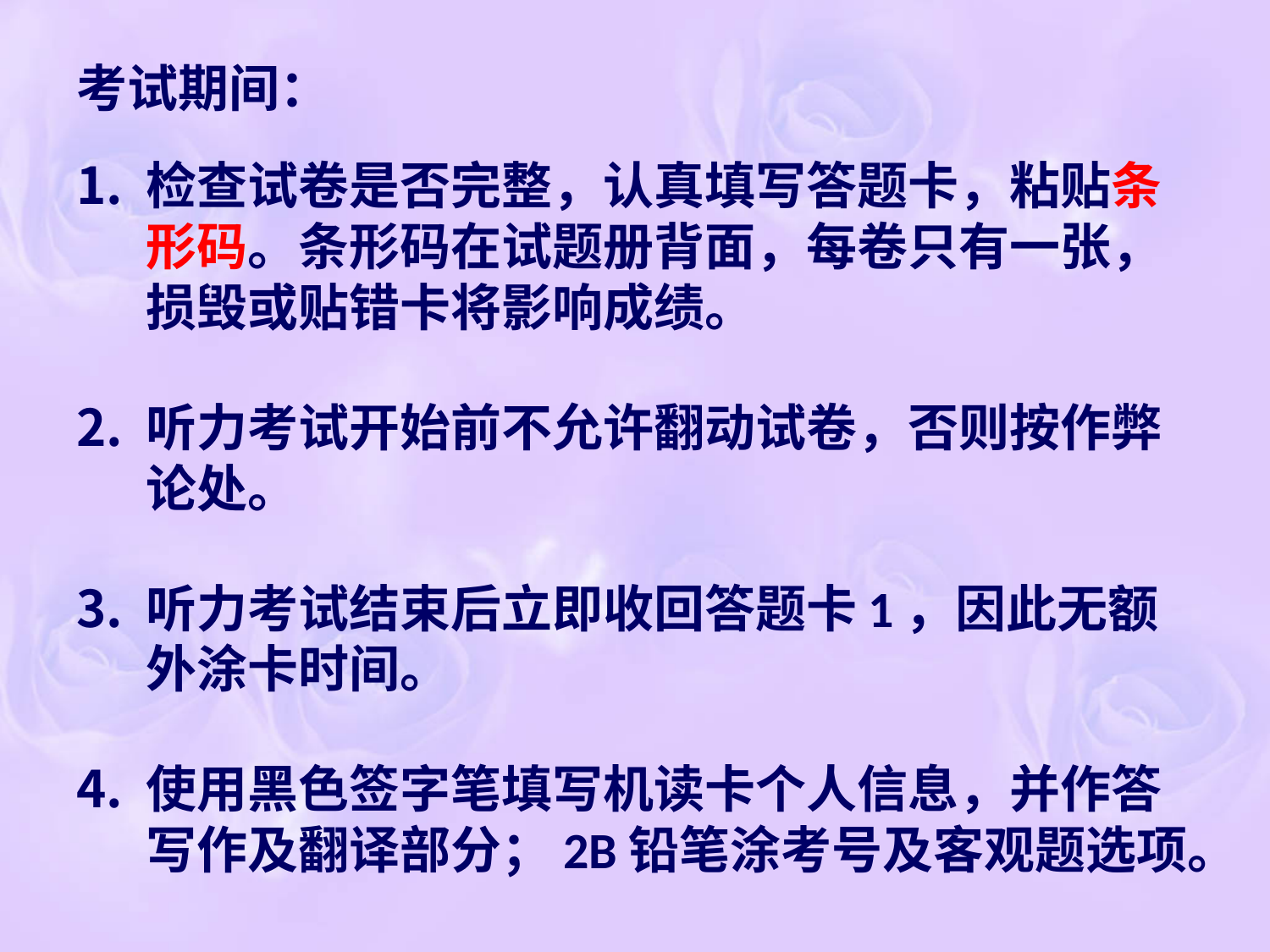

考试期间：

检查试卷是否完整，认真填写答题卡，粘贴条形码。条形码在试题册背面，每卷只有一张，损毁或贴错卡将影响成绩。

听力考试开始前不允许翻动试卷，否则按作弊论处。

听力考试结束后立即收回答题卡1，因此无额外涂卡时间。

使用黑色签字笔填写机读卡个人信息，并作答写作及翻译部分；2B铅笔涂考号及客观题选项。